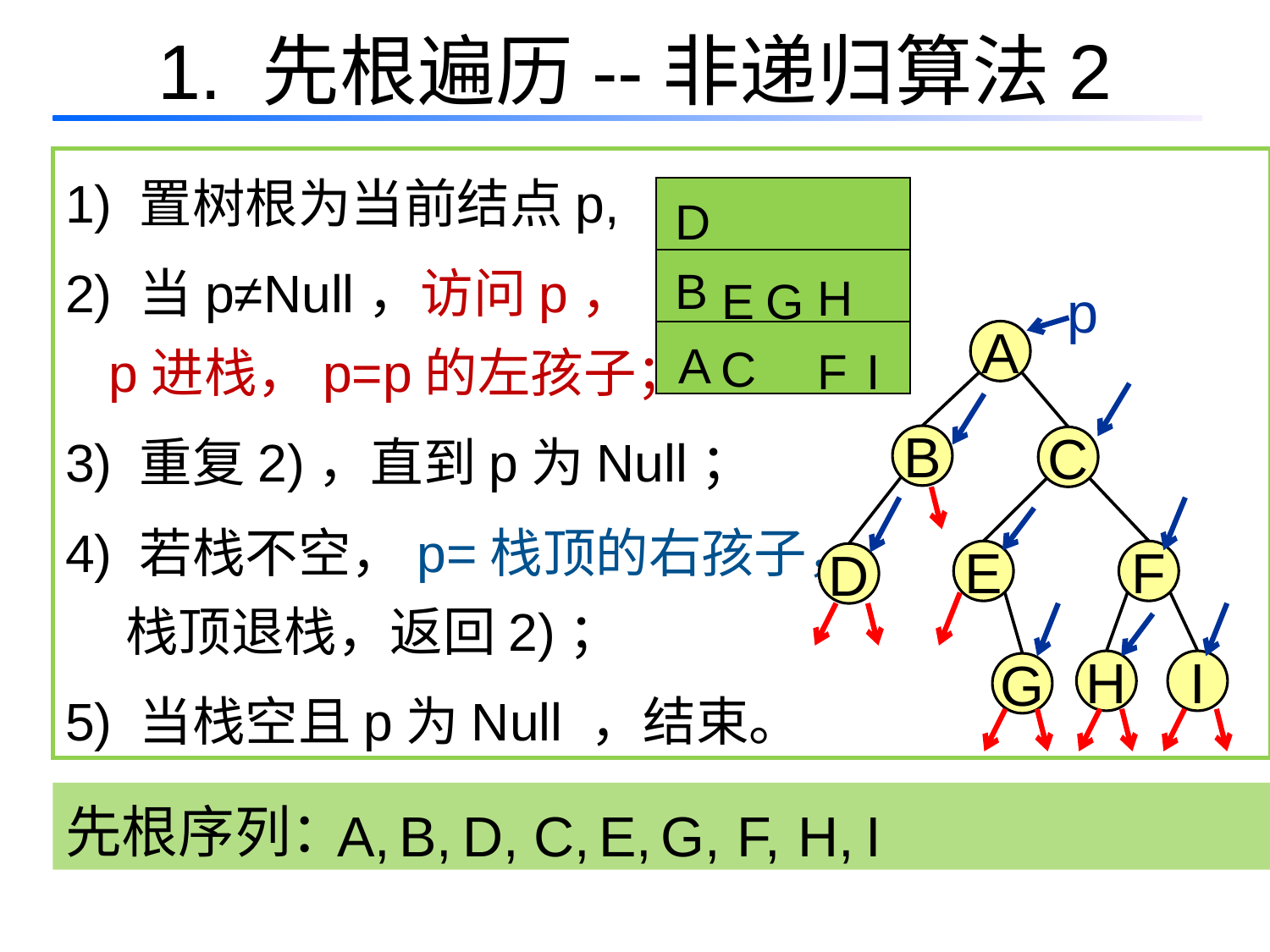

# 1. 先根遍历--非递归算法2

1) 置树根为当前结点p,
2) 当p≠Null，访问p，
   p进栈，p=p的左孩子；
3) 重复2)，直到p为Null；
4) 若栈不空，p=栈顶的右孩子，
    栈顶退栈，返回2)；
5) 当栈空且p为Null ，结束。
D
|  |
| --- |
|  |
|  |
B
H
E
G
p
A
C
F
I
A
B
C
E
F
D
H
I
G
A,
B,
D,
C,
E,
G,
F,
H,
I
先根序列：